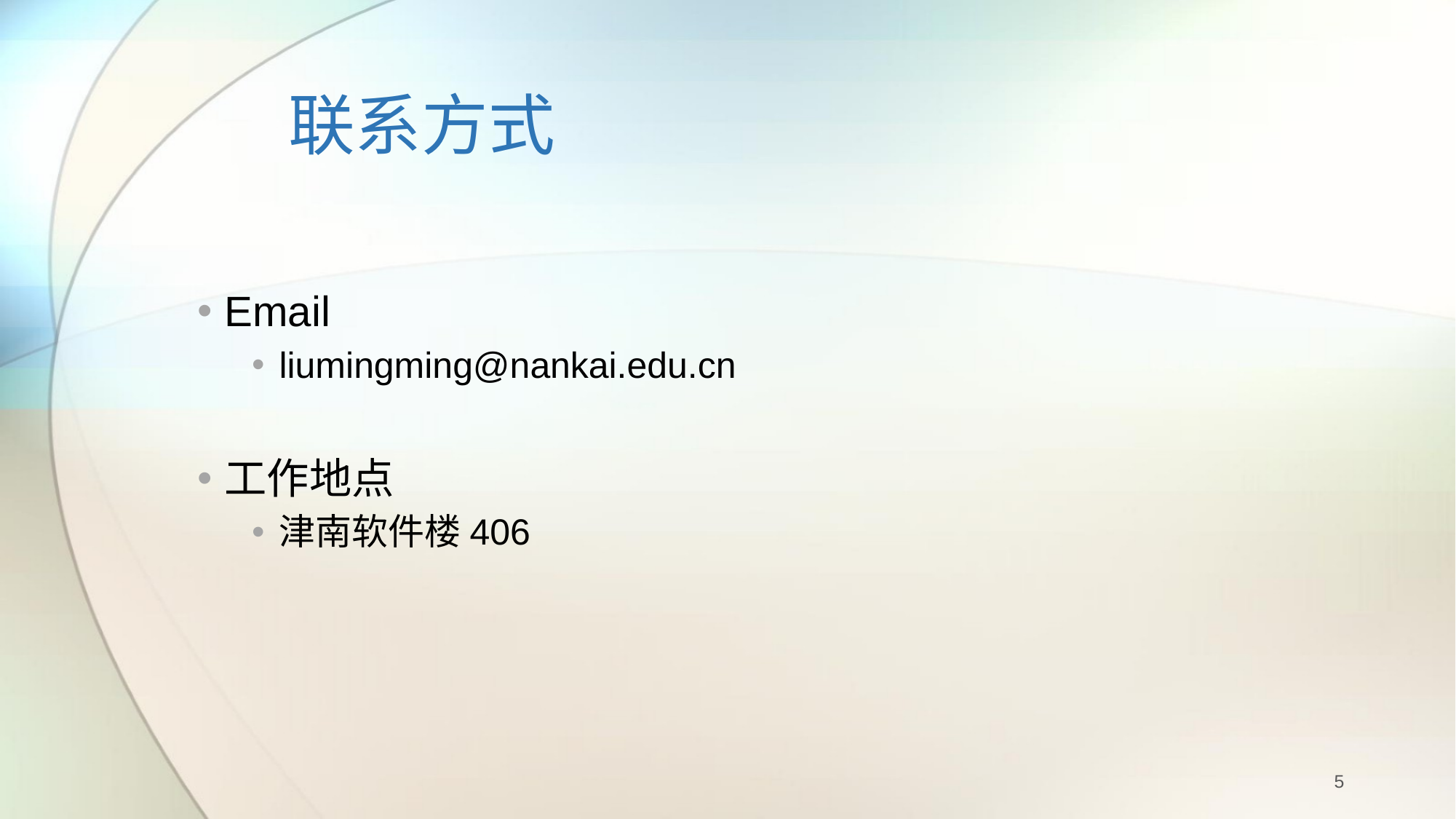

# 联系方式
Email
liumingming@nankai.edu.cn

工作地点
津南软件楼406
5